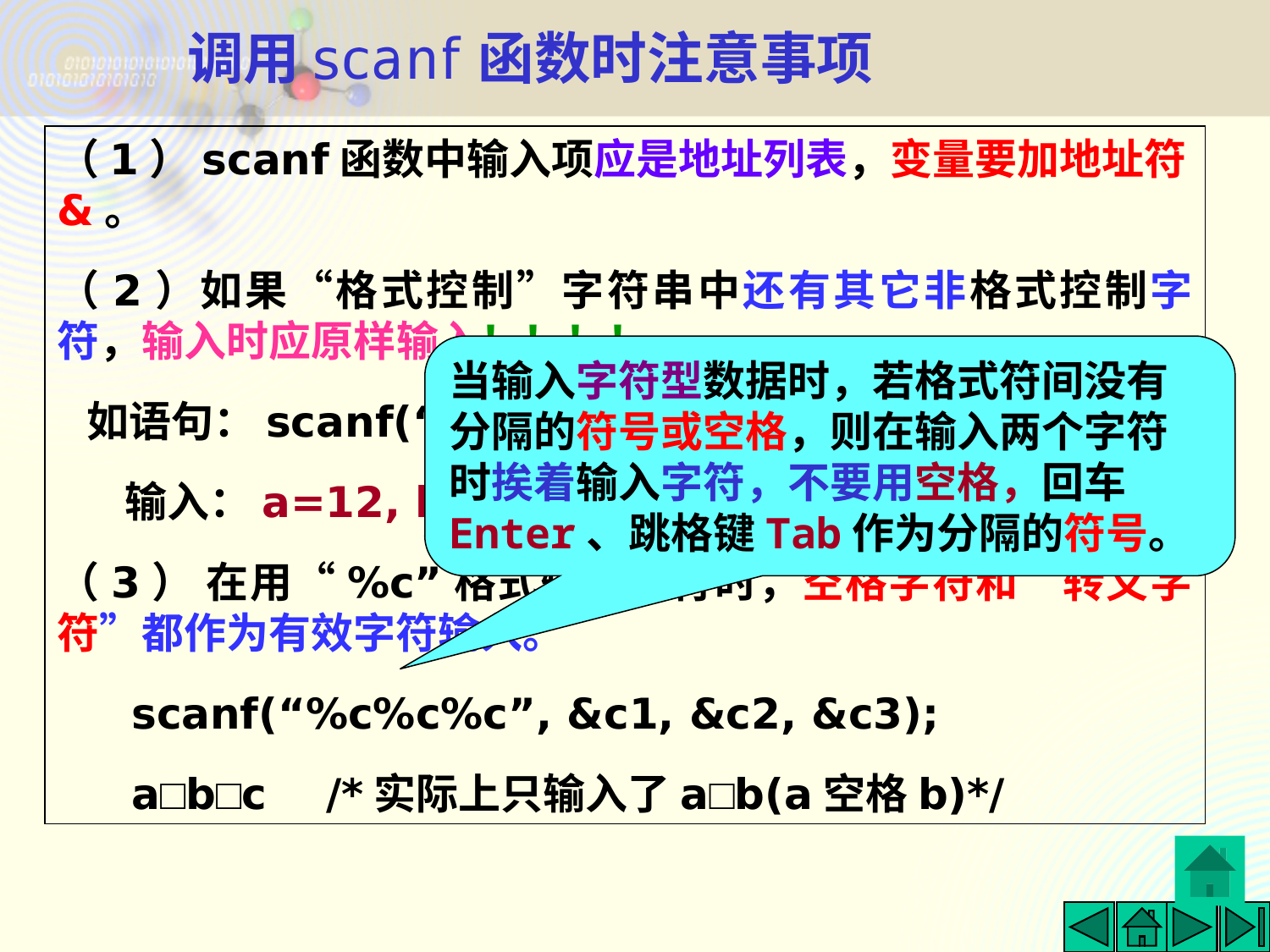

调用scanf函数时注意事项
（1）scanf函数中输入项应是地址列表，变量要加地址符&。
（2）如果“格式控制”字符串中还有其它非格式控制字符，输入时应原样输入！！！！。
  如语句：scanf(“a=%d, b=%d”, &a, &b)；
      输入：a=12, b=23
（3） 在用“%c”格式输入字符时，空格字符和“转义字符”都作为有效字符输入。
     scanf(“%c%c%c”, &c1, &c2, &c3);
     a□b□c	 /*实际上只输入了a□b(a空格b)*/
当输入字符型数据时，若格式符间没有分隔的符号或空格，则在输入两个字符时挨着输入字符，不要用空格，回车Enter、跳格键Tab作为分隔的符号。